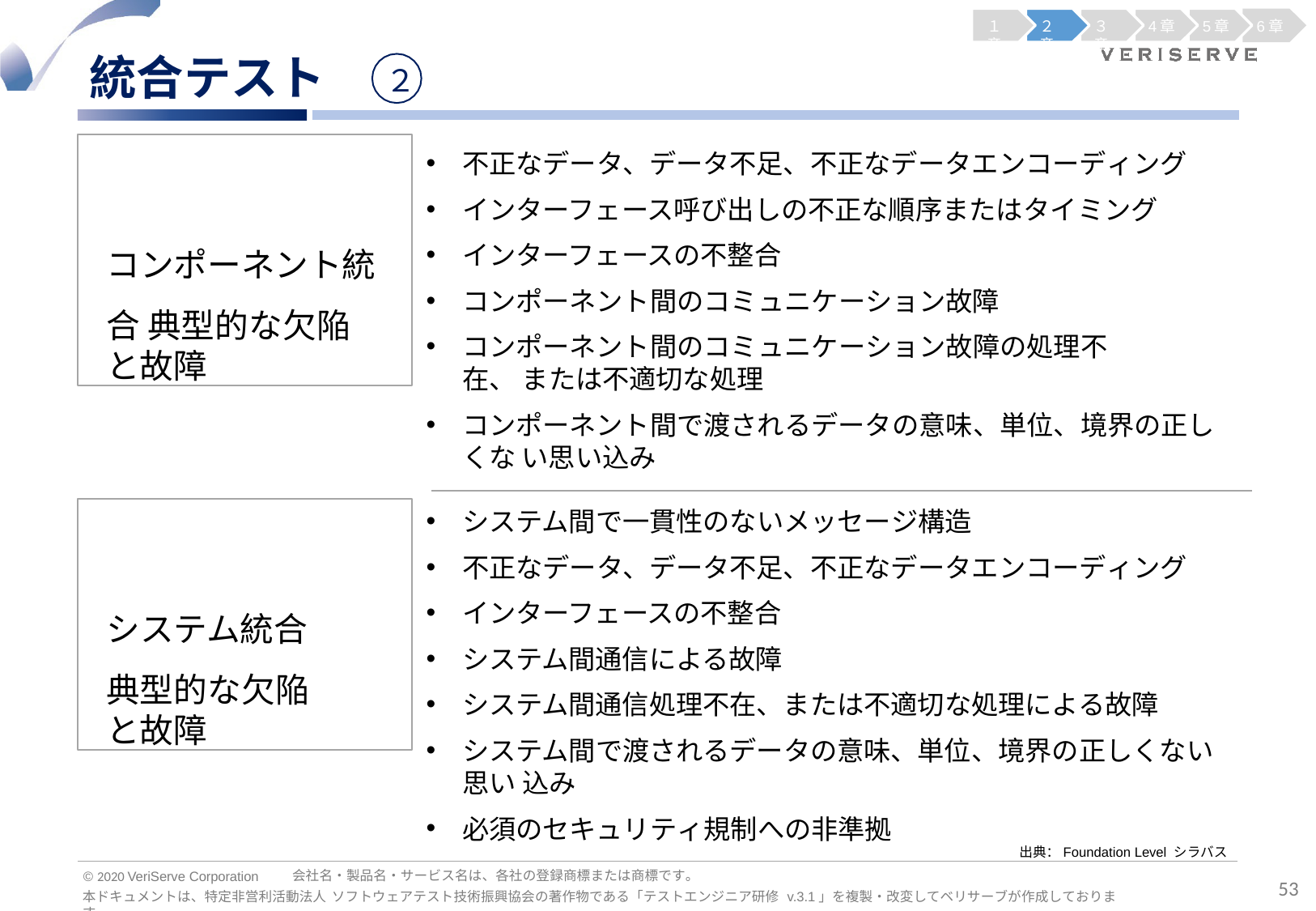

１章
２章
３章
4章
5章
6章
統合テスト

２
不正なデータ、データ不足、不正なデータエンコーディング
インターフェース呼び出しの不正な順序またはタイミング
インターフェースの不整合
コンポーネント間のコミュニケーション故障
コンポーネント間のコミュニケーション故障の処理不在、 または不適切な処理
コンポーネント間で渡されるデータの意味、単位、境界の正しくな い思い込み

コンポーネント統合 典型的な欠陥
と故障
システム間で一貫性のないメッセージ構造
不正なデータ、データ不足、不正なデータエンコーディング
インターフェースの不整合
システム間通信による故障
システム間通信処理不在、または不適切な処理による故障
システム間で渡されるデータの意味、単位、境界の正しくない思い 込み
必須のセキュリティ規制への非準拠

システム統合
典型的な欠陥 と故障
出典：Foundation Level シラバス
会社名・製品名・サービス名は、各社の登録商標または商標です。
© 2020 VeriServe Corporation
53
本ドキュメントは、特定非営利活動法人 ソフトウェアテスト技術振興協会の著作物である「テストエンジニア研修 v.3.1」を複製・改変してベリサーブが作成しております。